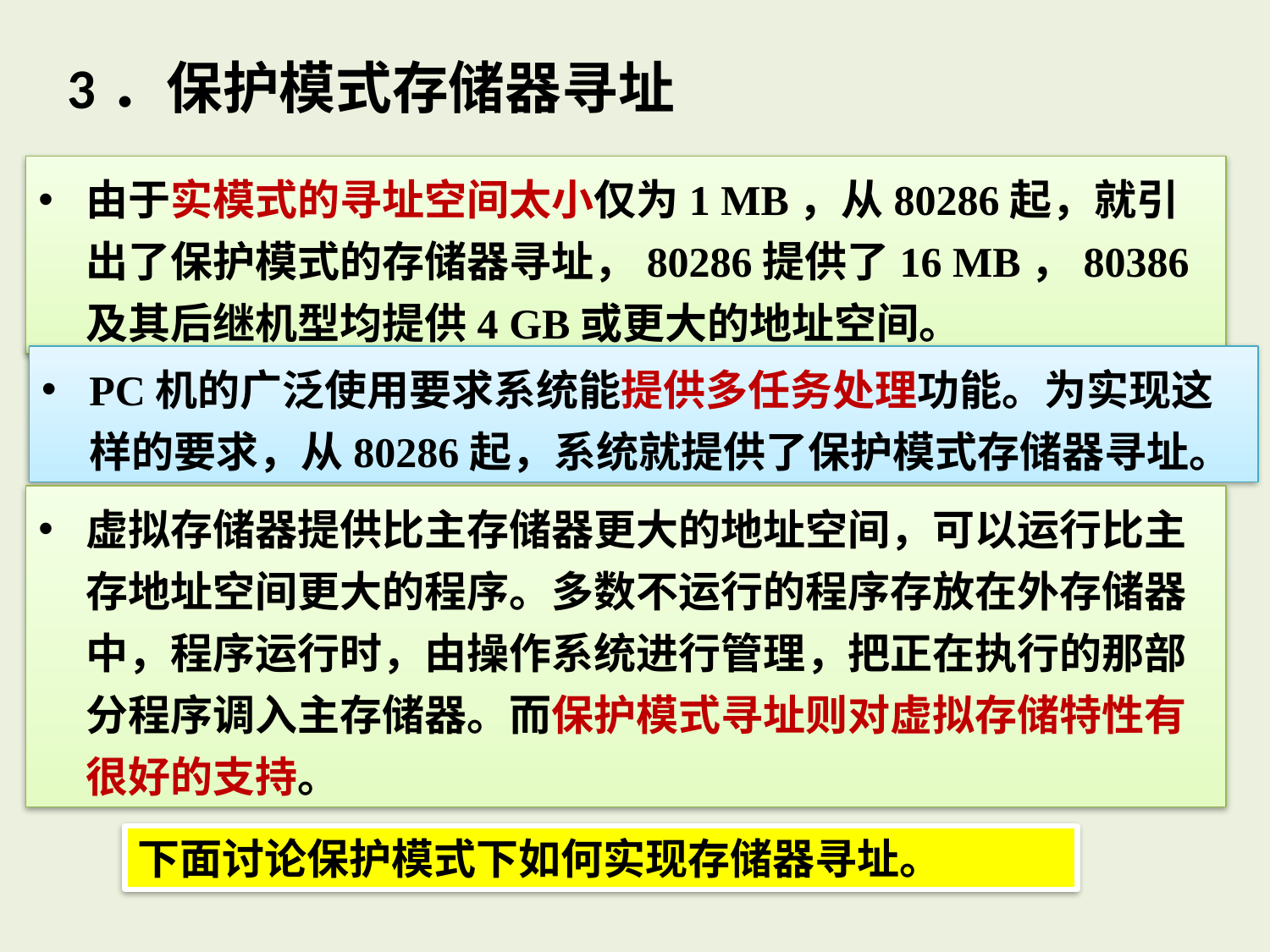

3．保护模式存储器寻址
由于实模式的寻址空间太小仅为1 MB，从80286起，就引出了保护模式的存储器寻址，80286提供了16 MB，80386及其后继机型均提供4 GB或更大的地址空间。
PC机的广泛使用要求系统能提供多任务处理功能。为实现这样的要求，从80286起，系统就提供了保护模式存储器寻址。
虚拟存储器提供比主存储器更大的地址空间，可以运行比主存地址空间更大的程序。多数不运行的程序存放在外存储器中，程序运行时，由操作系统进行管理，把正在执行的那部分程序调入主存储器。而保护模式寻址则对虚拟存储特性有很好的支持。
下面讨论保护模式下如何实现存储器寻址。
48